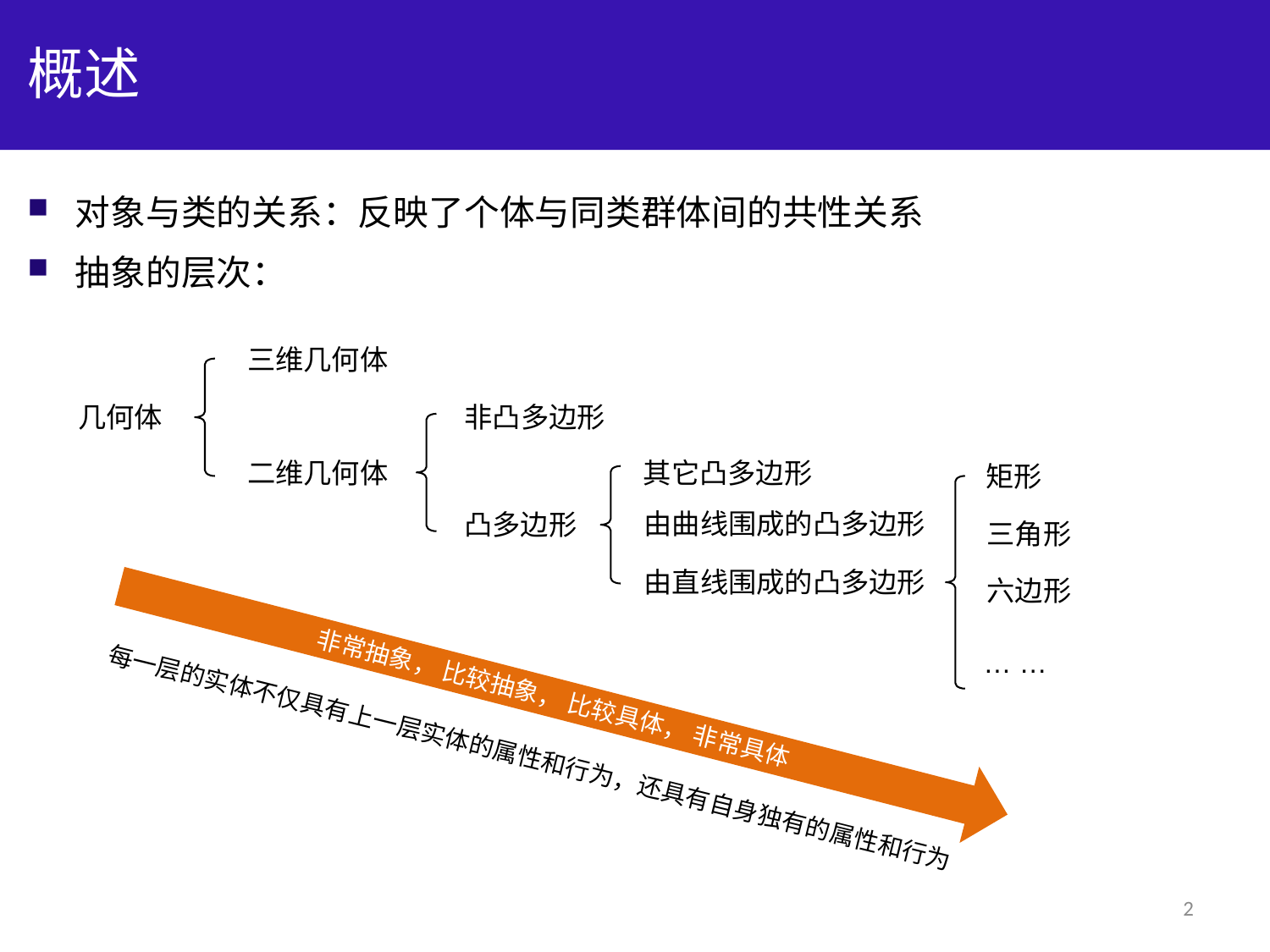

# 概述
对象与类的关系：反映了个体与同类群体间的共性关系
抽象的层次：
三维几何体

几何体
非凸多边形

其它凸多边形
二维几何体
矩形

由曲线围成的凸多边形
凸多边形
三角形
由直线围成的凸多边形
六边形
… …
非常抽象， 比较抽象， 比较具体， 非常具体
每一层的实体不仅具有上一层实体的属性和行为，还具有自身独有的属性和行为
2